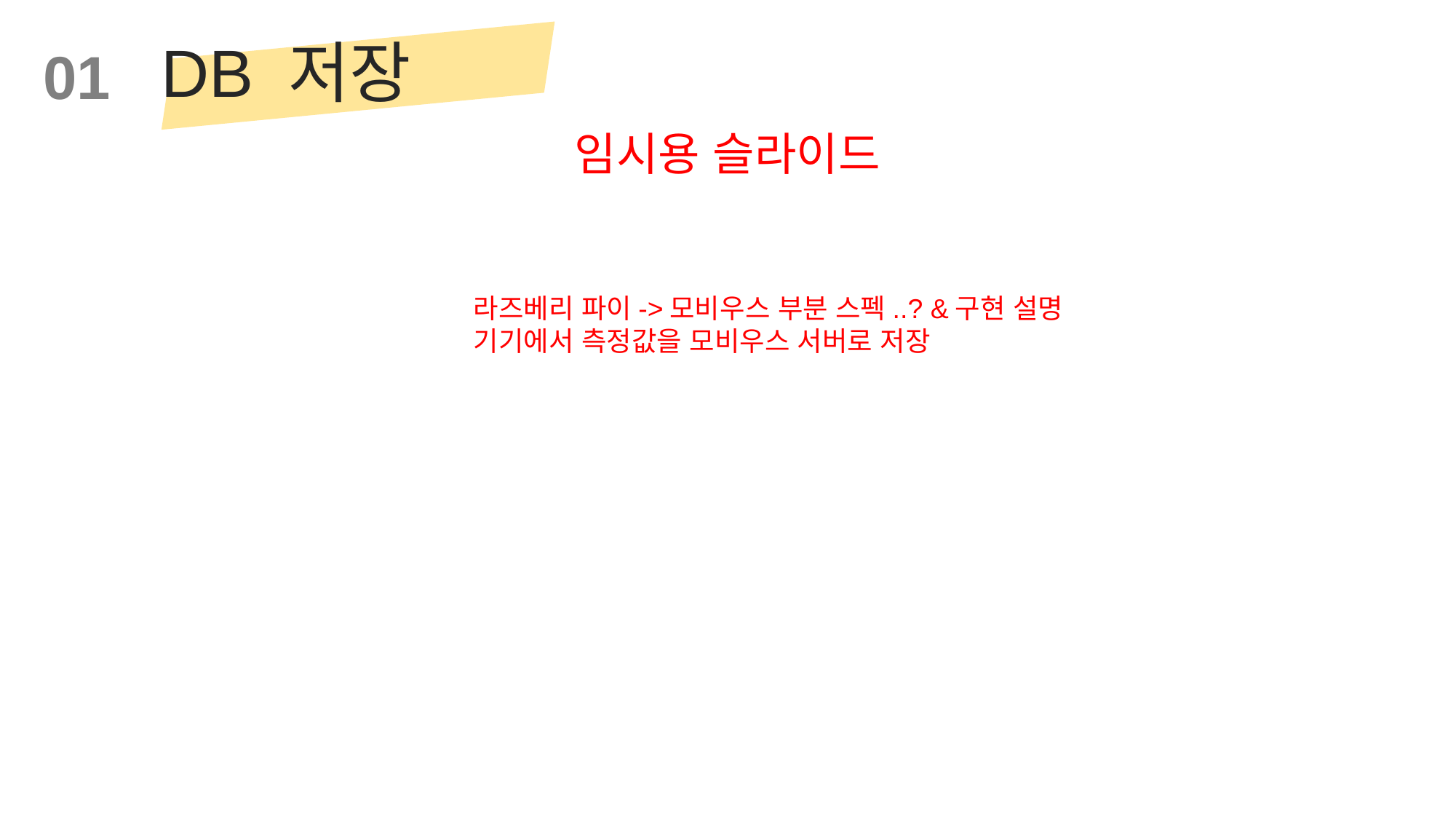

DB 저장
01

임시용 슬라이드
라즈베리 파이->모비우스 부분 스펙..? &구현 설명
기기에서 측정값을 모비우스 서버로 저장